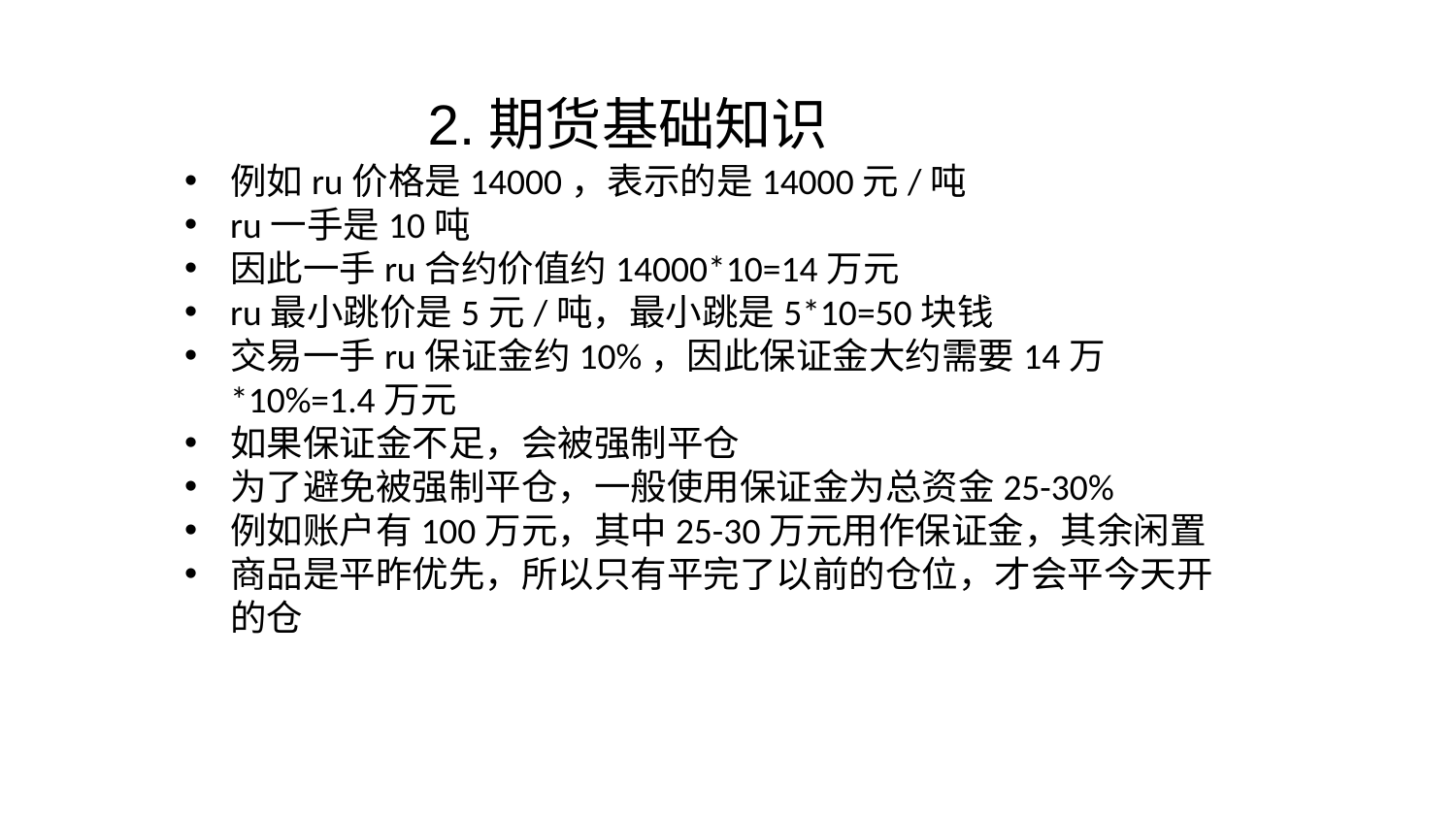

2.期货基础知识
例如ru价格是14000，表示的是14000元/吨
ru一手是10吨
因此一手ru合约价值约14000*10=14万元
ru最小跳价是5元/吨，最小跳是5*10=50块钱
交易一手ru保证金约10%，因此保证金大约需要14万*10%=1.4万元
如果保证金不足，会被强制平仓
为了避免被强制平仓，一般使用保证金为总资金25-30%
例如账户有100万元，其中25-30万元用作保证金，其余闲置
商品是平昨优先，所以只有平完了以前的仓位，才会平今天开的仓